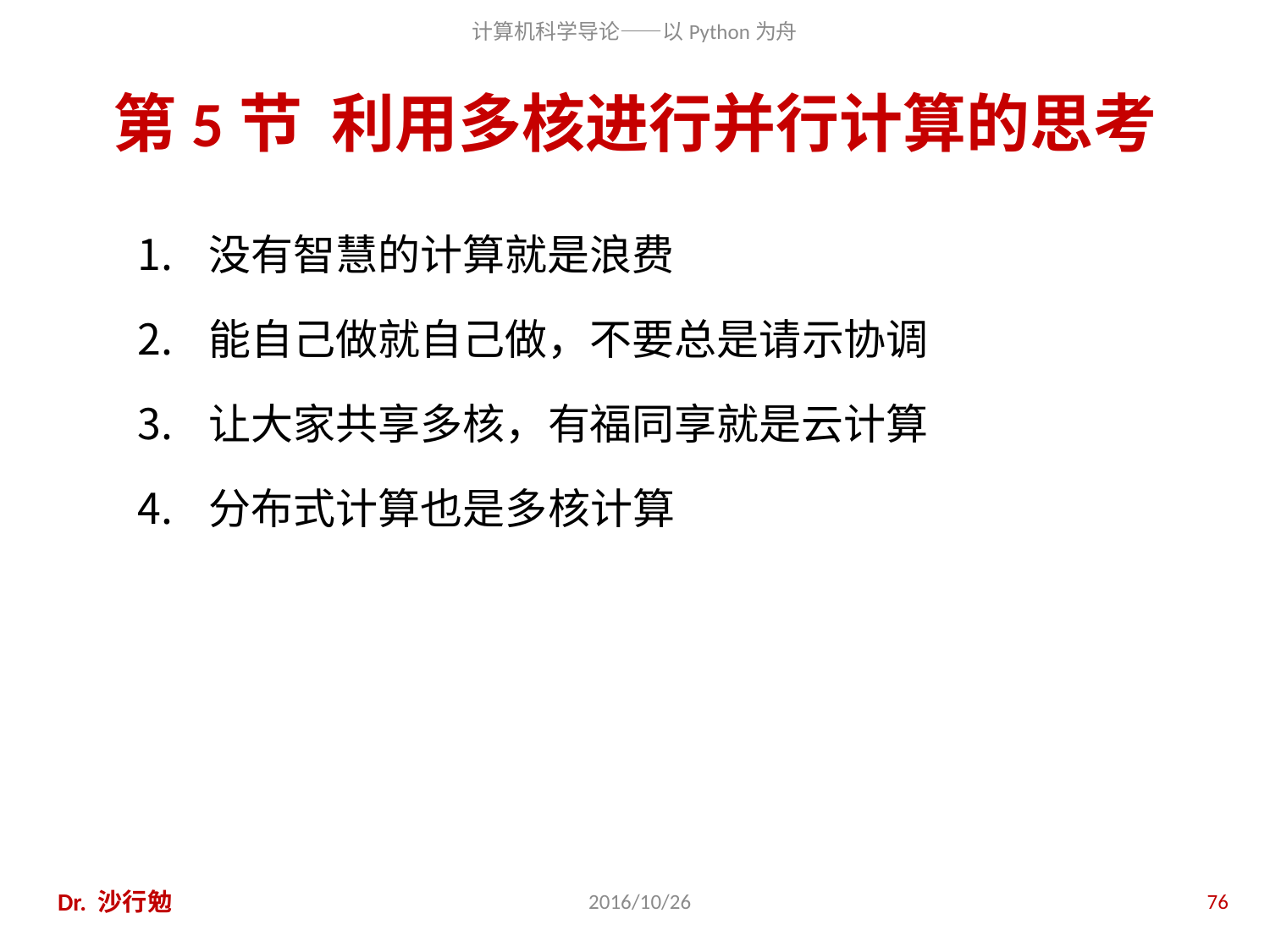

# 第5节  利用多核进行并行计算的思考
没有智慧的计算就是浪费
能自己做就自己做，不要总是请示协调
让大家共享多核，有福同享就是云计算
分布式计算也是多核计算

Dr. 沙行勉
2016/10/26
76